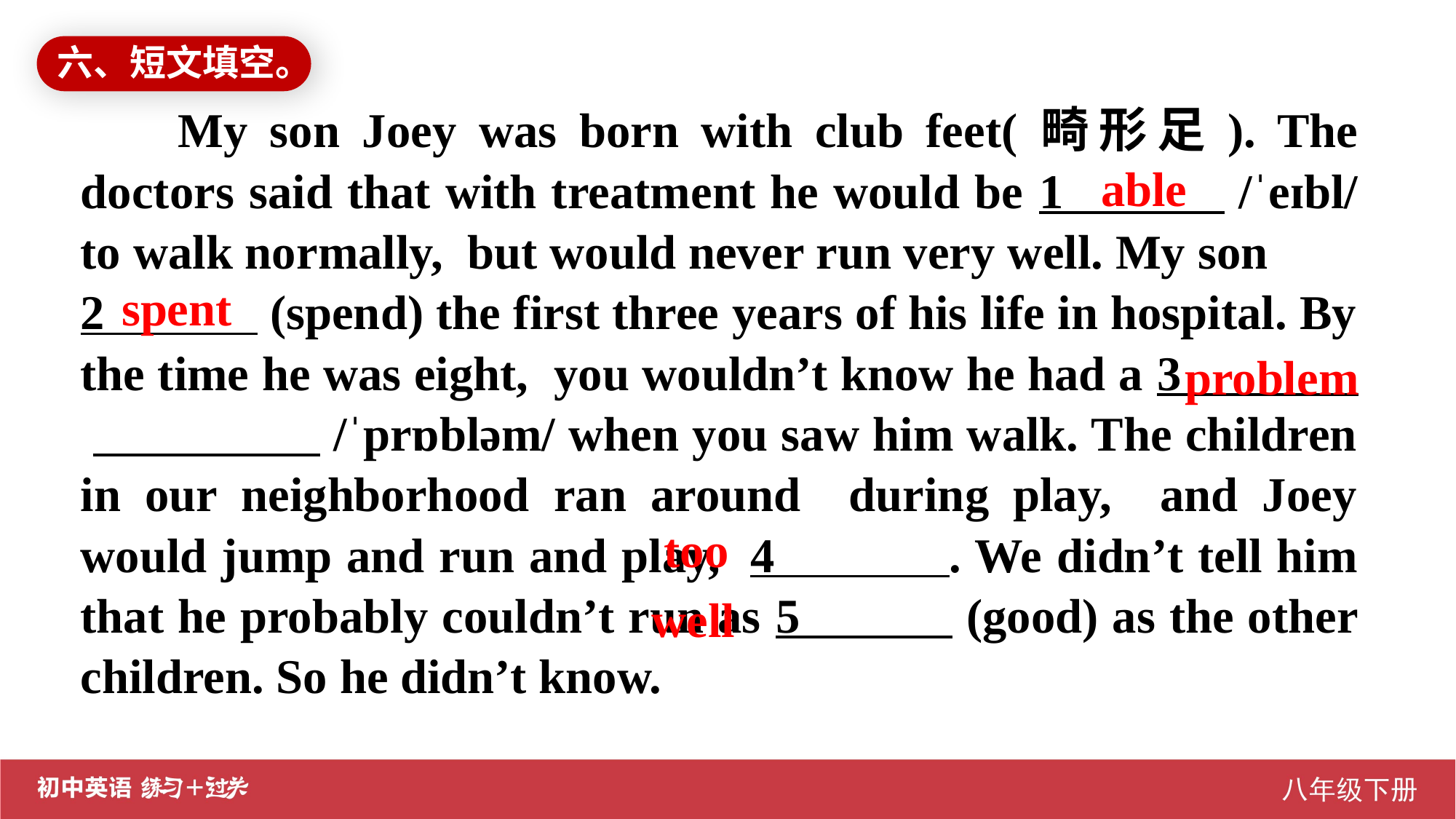

六、短文填空。

My son Joey was born with club feet(畸形足). The doctors said that with treatment he would be 1            /ˈeɪbl/ to walk normally,  but would never run very well. My son
2             (spend) the first three years of his life in hospital. By the time he was eight,  you wouldn’t know he had a 3               .                  /ˈprɒbləm/ when you saw him walk. The children in our neighborhood ran around  during play,  and Joey would jump and run and play,  4            . We didn’t tell him that he probably couldn’t run as 5            (good) as the other children. So he didn’t know.

able
spent
problem
too
well